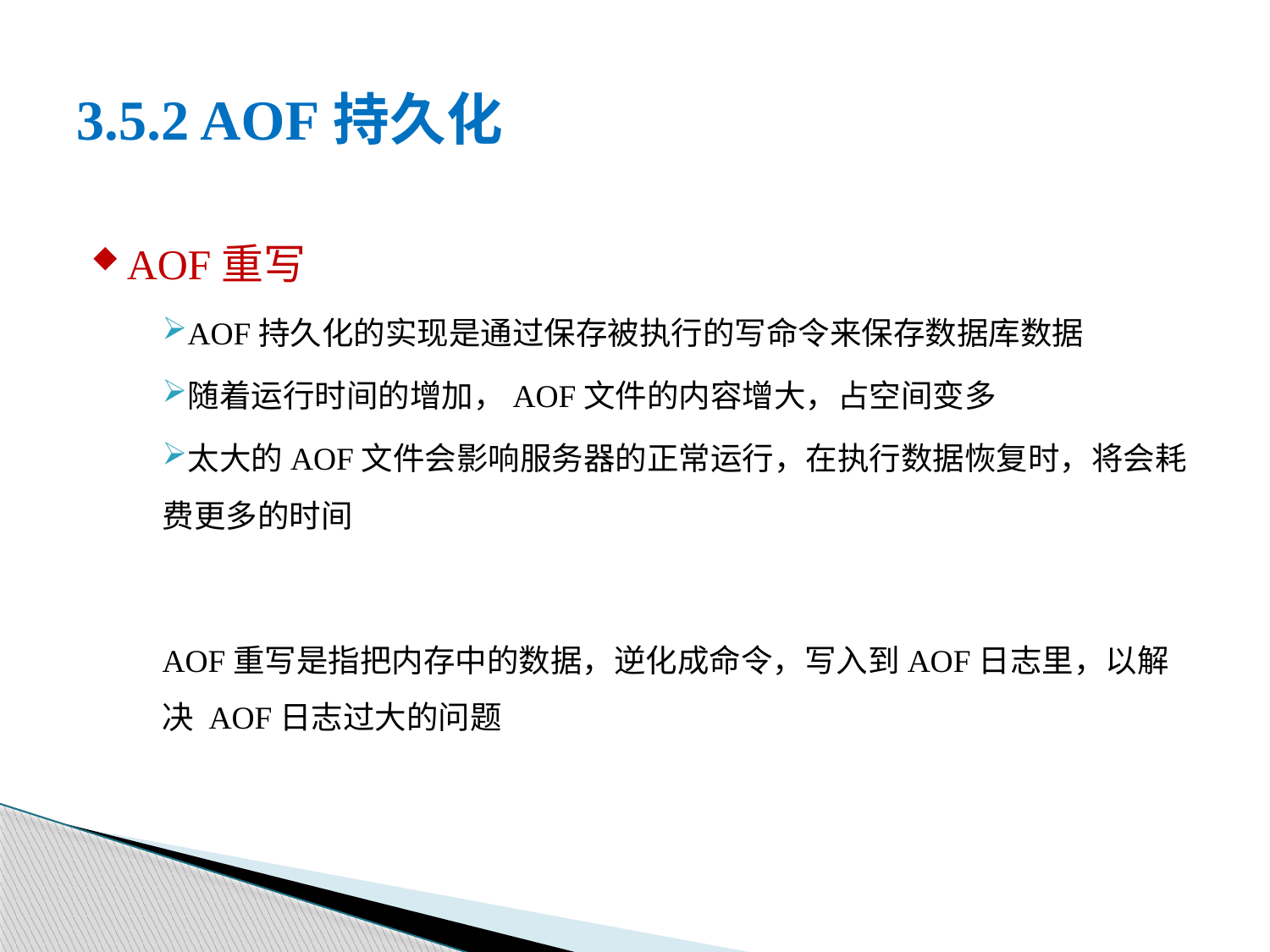

# 3.5.2 AOF持久化
AOF重写
AOF持久化的实现是通过保存被执行的写命令来保存数据库数据
随着运行时间的增加，AOF文件的内容增大，占空间变多
太大的AOF文件会影响服务器的正常运行，在执行数据恢复时，将会耗费更多的时间

AOF重写是指把内存中的数据，逆化成命令，写入到AOF日志里，以解决 AOF日志过大的问题